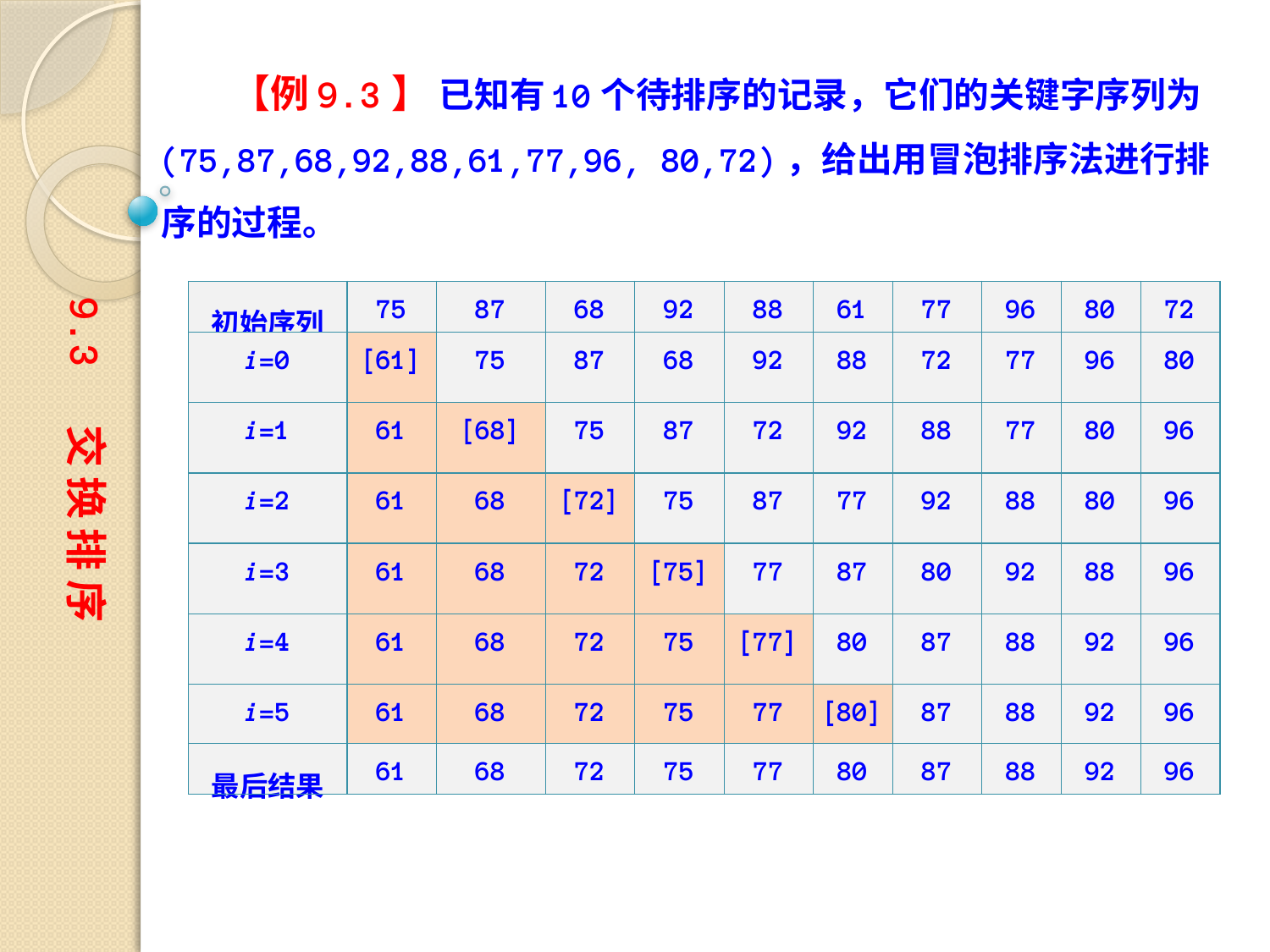

【例9.3】 已知有10个待排序的记录，它们的关键字序列为(75,87,68,92,88,61,77,96, 80,72)，给出用冒泡排序法进行排序的过程。
9.3  交 换 排 序
| 初始序列 | 75 | 87 | 68 | 92 | 88 | 61 | 77 | 96 | 80 | 72 |
| --- | --- | --- | --- | --- | --- | --- | --- | --- | --- | --- |
| i=0 | [61] | 75 | 87 | 68 | 92 | 88 | 72 | 77 | 96 | 80 |
| i=1 | 61 | [68] | 75 | 87 | 72 | 92 | 88 | 77 | 80 | 96 |
| i=2 | 61 | 68 | [72] | 75 | 87 | 77 | 92 | 88 | 80 | 96 |
| i=3 | 61 | 68 | 72 | [75] | 77 | 87 | 80 | 92 | 88 | 96 |
| i=4 | 61 | 68 | 72 | 75 | [77] | 80 | 87 | 88 | 92 | 96 |
| i=5 | 61 | 68 | 72 | 75 | 77 | [80] | 87 | 88 | 92 | 96 |
| 最后结果 | 61 | 68 | 72 | 75 | 77 | 80 | 87 | 88 | 92 | 96 |